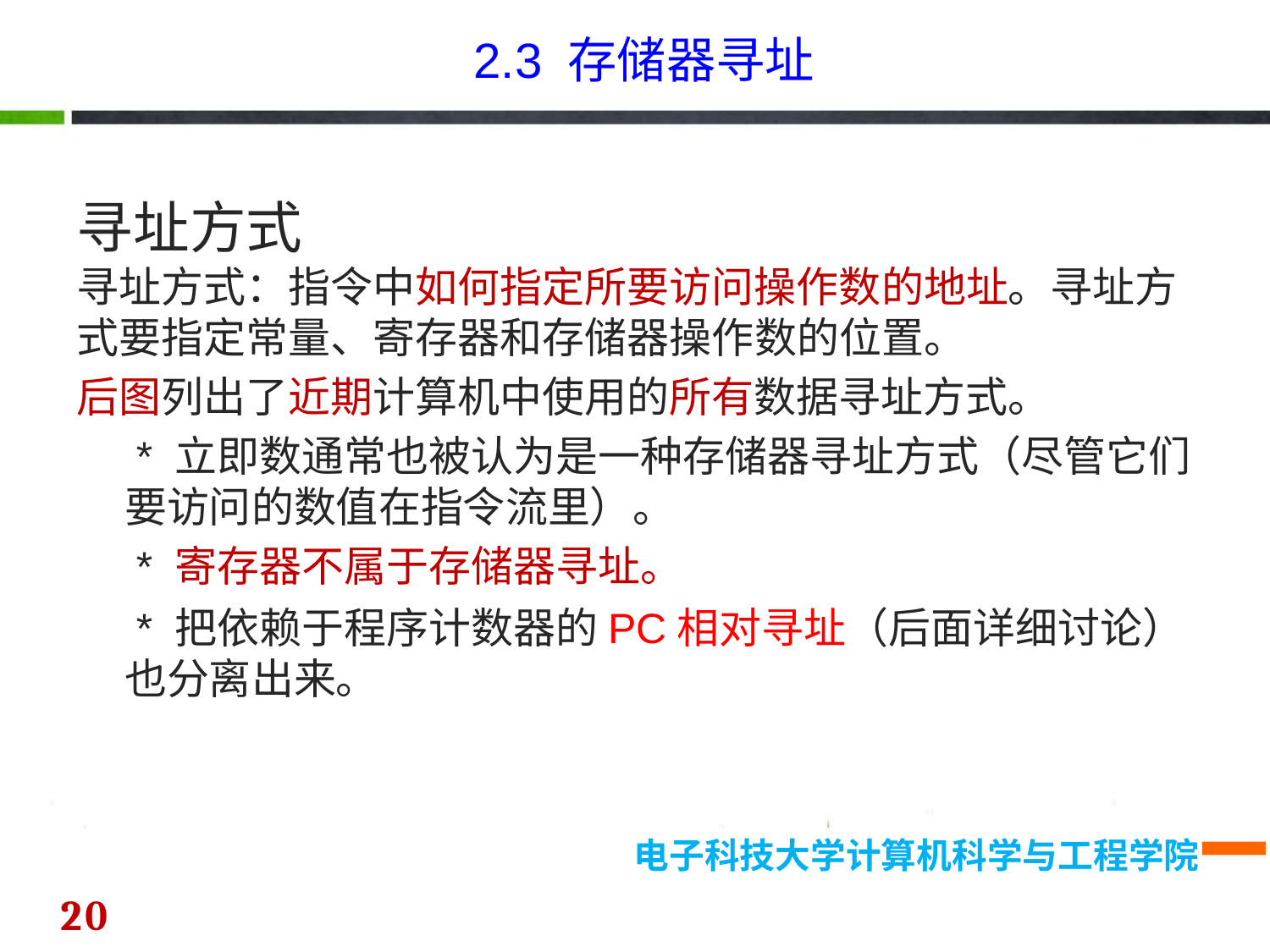

2.3 存储器寻址
寻址方式
寻址方式：指令中如何指定所要访问操作数的地址。寻址方式要指定常量、寄存器和存储器操作数的位置。
后图列出了近期计算机中使用的所有数据寻址方式。
     * 立即数通常也被认为是一种存储器寻址方式（尽管它们要访问的数值在指令流里）。
     * 寄存器不属于存储器寻址。
     * 把依赖于程序计数器的PC相对寻址（后面详细讨论）也分离出来。